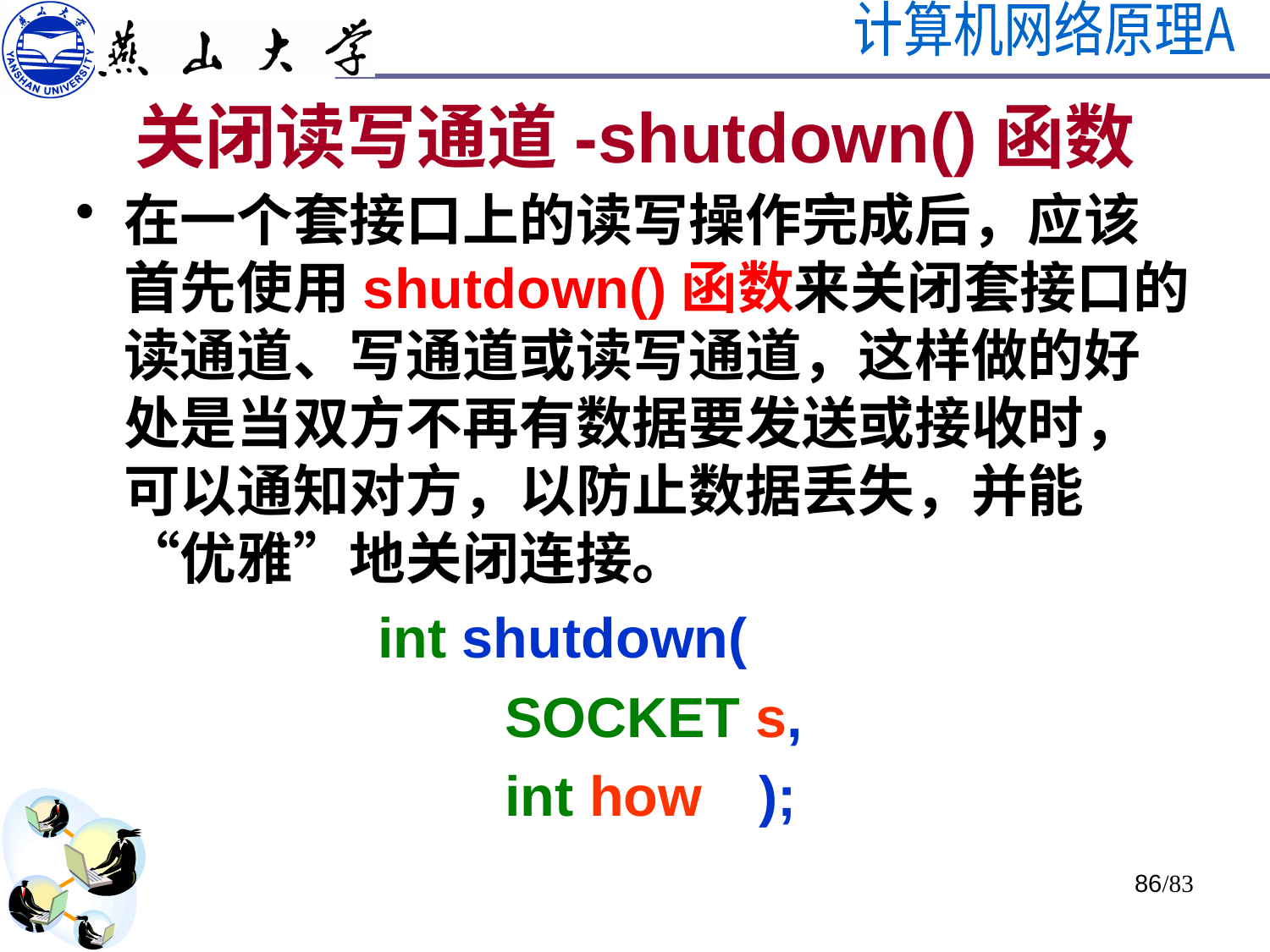

# 关闭读写通道-shutdown()函数
在一个套接口上的读写操作完成后，应该首先使用shutdown()函数来关闭套接口的读通道、写通道或读写通道，这样做的好处是当双方不再有数据要发送或接收时，可以通知对方，以防止数据丢失，并能“优雅”地关闭连接。
			int shutdown(
				SOCKET s,
				int how	);
86/83